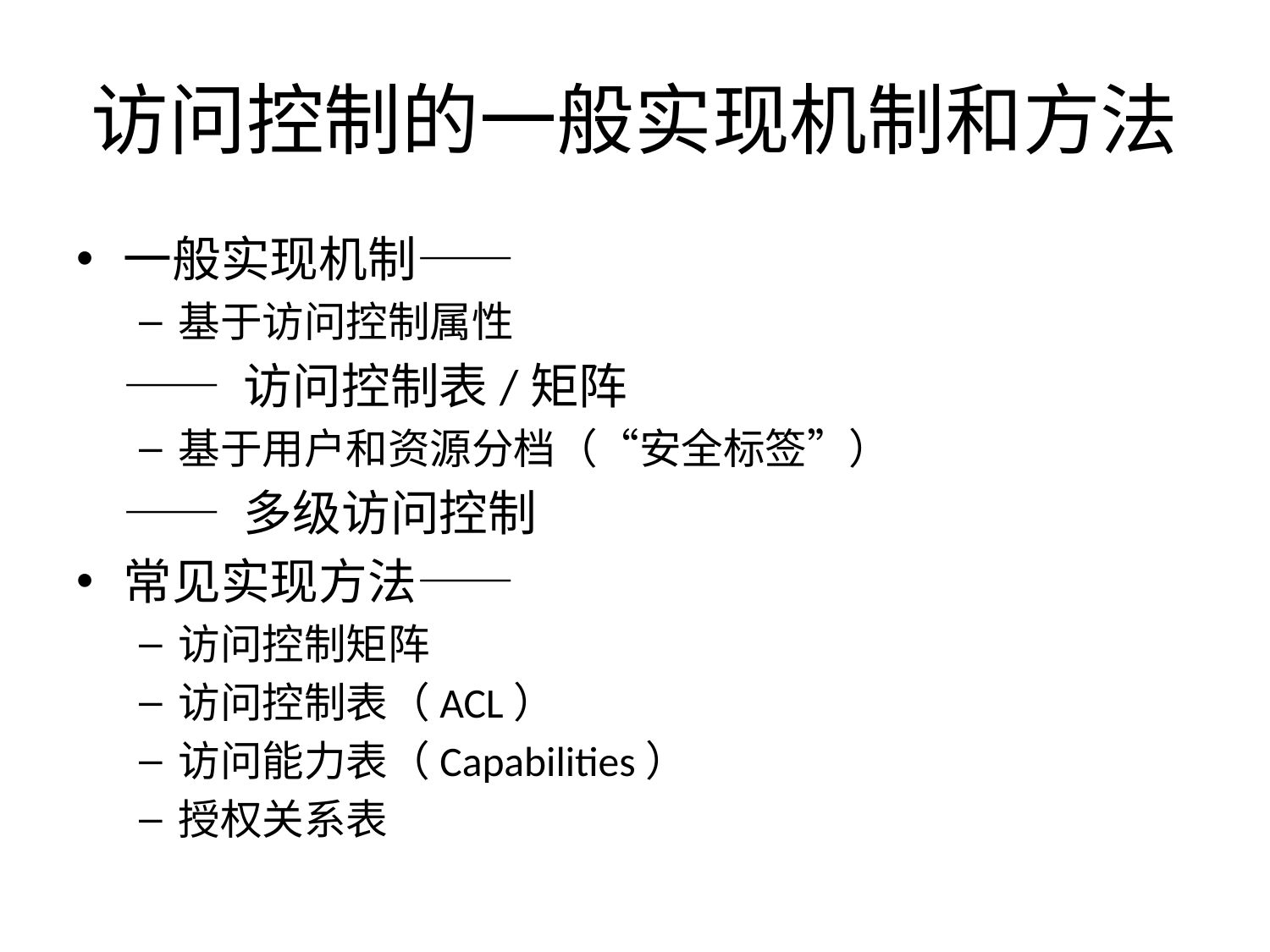

# 访问控制的一般实现机制和方法
一般实现机制——
基于访问控制属性
		—— 访问控制表/矩阵
基于用户和资源分档（“安全标签”）
		—— 多级访问控制
常见实现方法——
访问控制矩阵
访问控制表（ACL）
访问能力表（Capabilities）
授权关系表